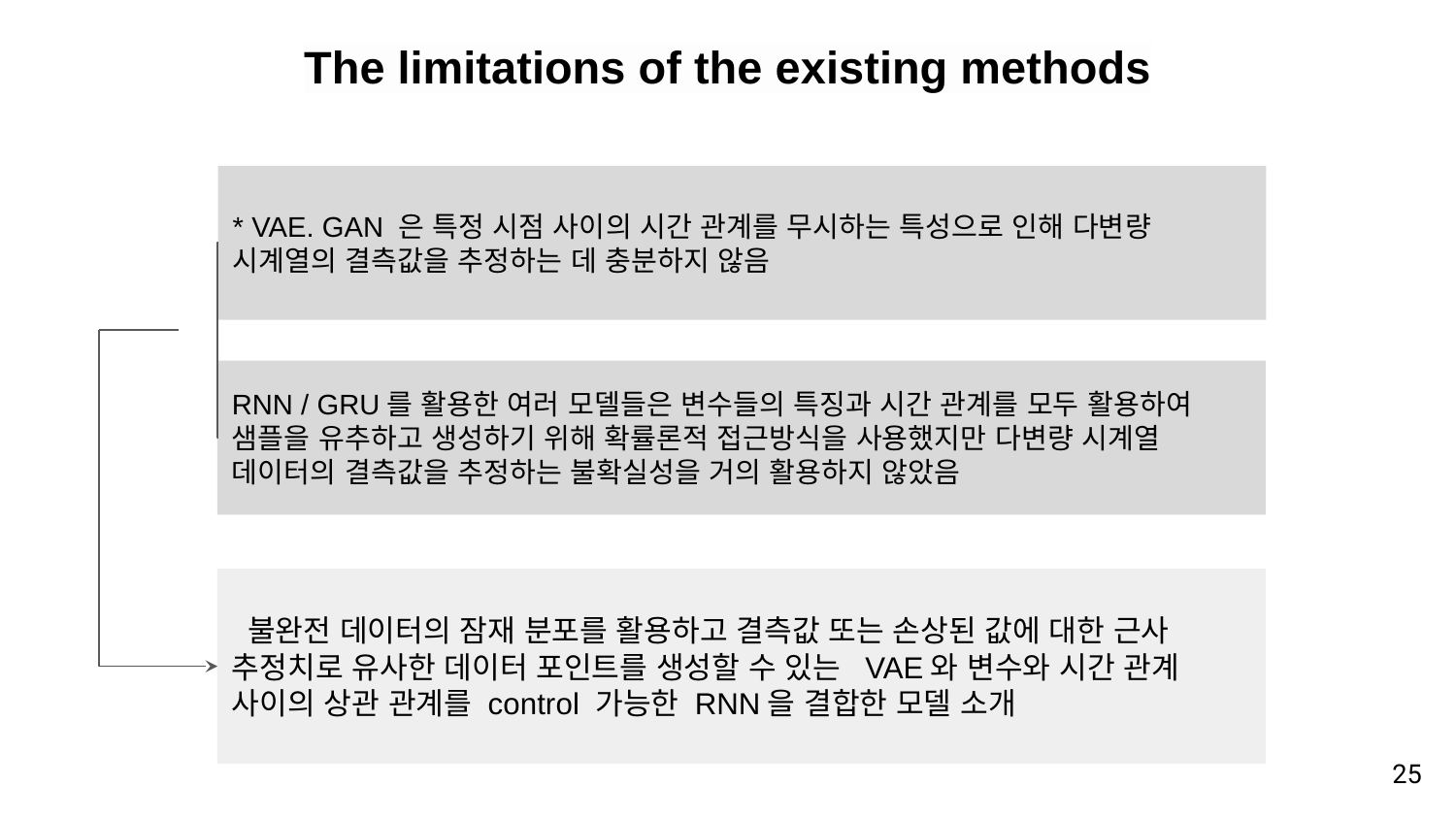

The limitations of the existing methods
* VAE. GAN 은 특정 시점 사이의 시간 관계를 무시하는 특성으로 인해 다변량 시계열의 결측값을 추정하는 데 충분하지 않음
RNN / GRU를 활용한 여러 모델들은 변수들의 특징과 시간 관계를 모두 활용하여 샘플을 유추하고 생성하기 위해 확률론적 접근방식을 사용했지만 다변량 시계열 데이터의 결측값을 추정하는 불확실성을 거의 활용하지 않았음
 불완전 데이터의 잠재 분포를 활용하고 결측값 또는 손상된 값에 대한 근사 추정치로 유사한 데이터 포인트를 생성할 수 있는  VAE와 변수와 시간 관계 사이의 상관 관계를 control 가능한 RNN을 결합한 모델 소개
25